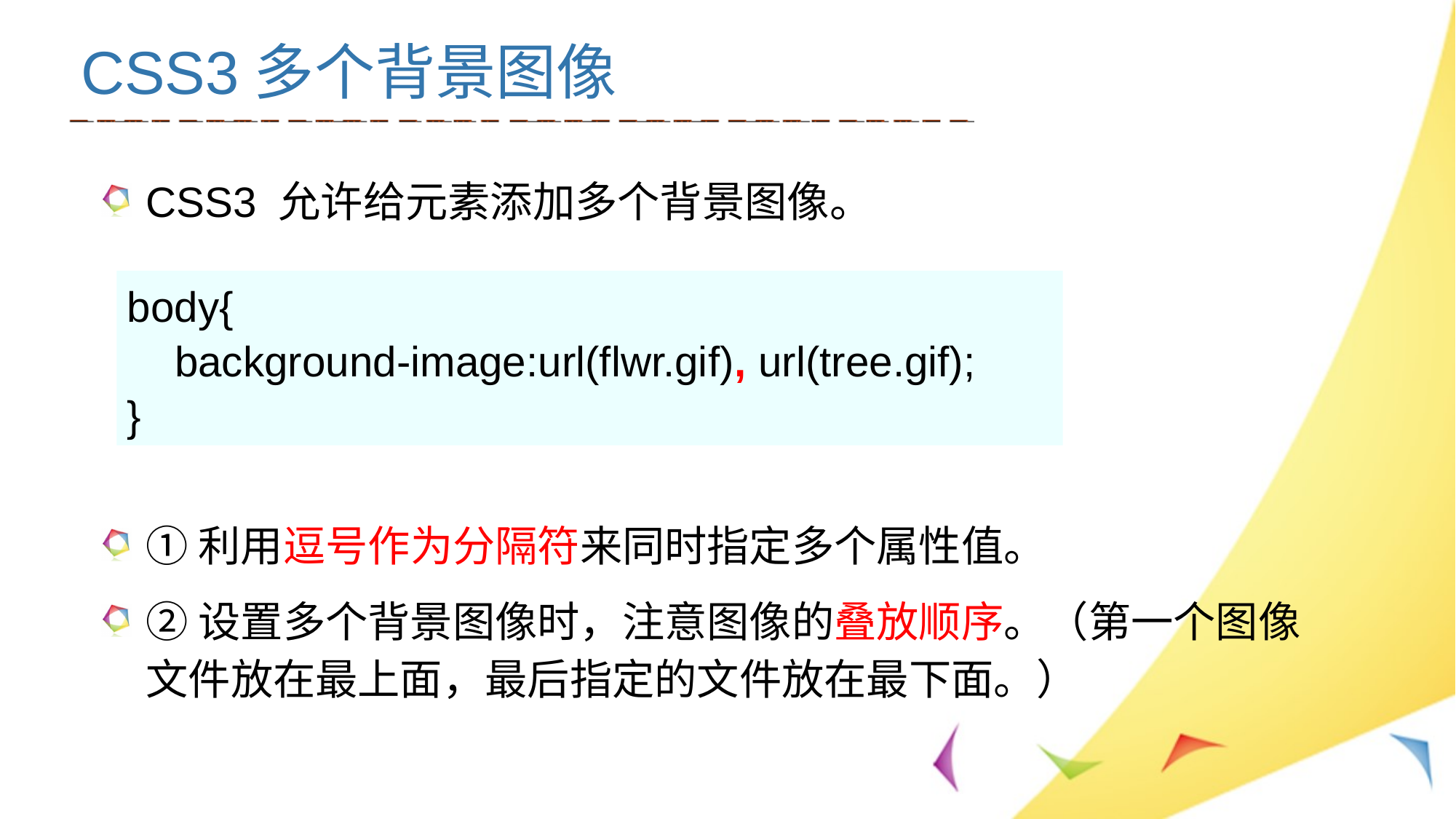

CSS3多个背景图像
CSS3 允许给元素添加多个背景图像。

①利用逗号作为分隔符来同时指定多个属性值。
②设置多个背景图像时，注意图像的叠放顺序。（第一个图像文件放在最上面，最后指定的文件放在最下面。）

body{
    background-image:url(flwr.gif), url(tree.gif);
}